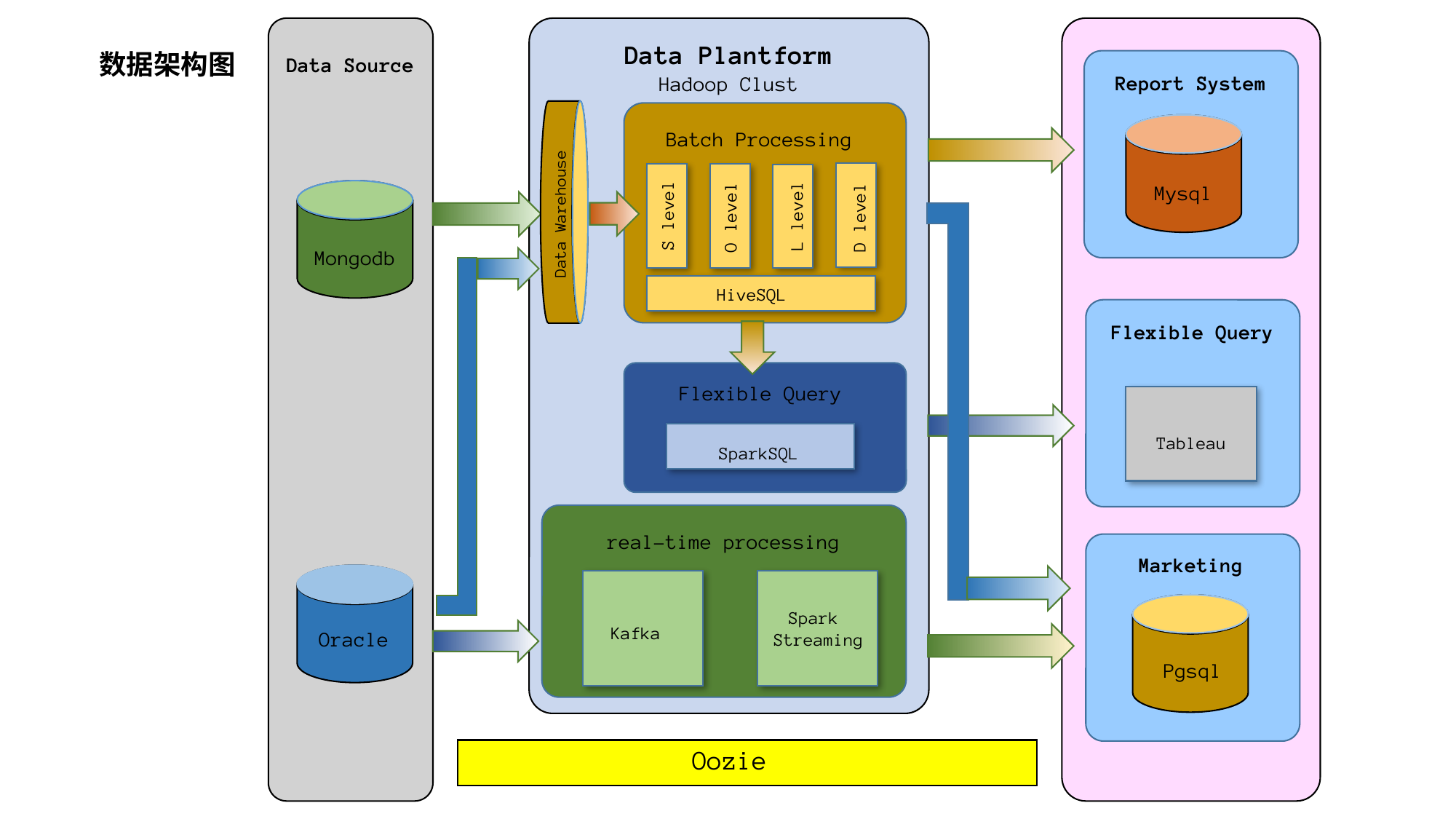

Data Plantform
Hadoop Clust
Data Source

Report System

Batch Processing

S level
L level
O level
D level

real-time processing

Marketing

Spark
Streaming
Kafka

Oozie

HiveSQL

Flexible Query

Flexible Query

Tableau
SparkSQL

Mysql

Data Warehouse
Mongodb

Oracle
Pgsql
数据架构图